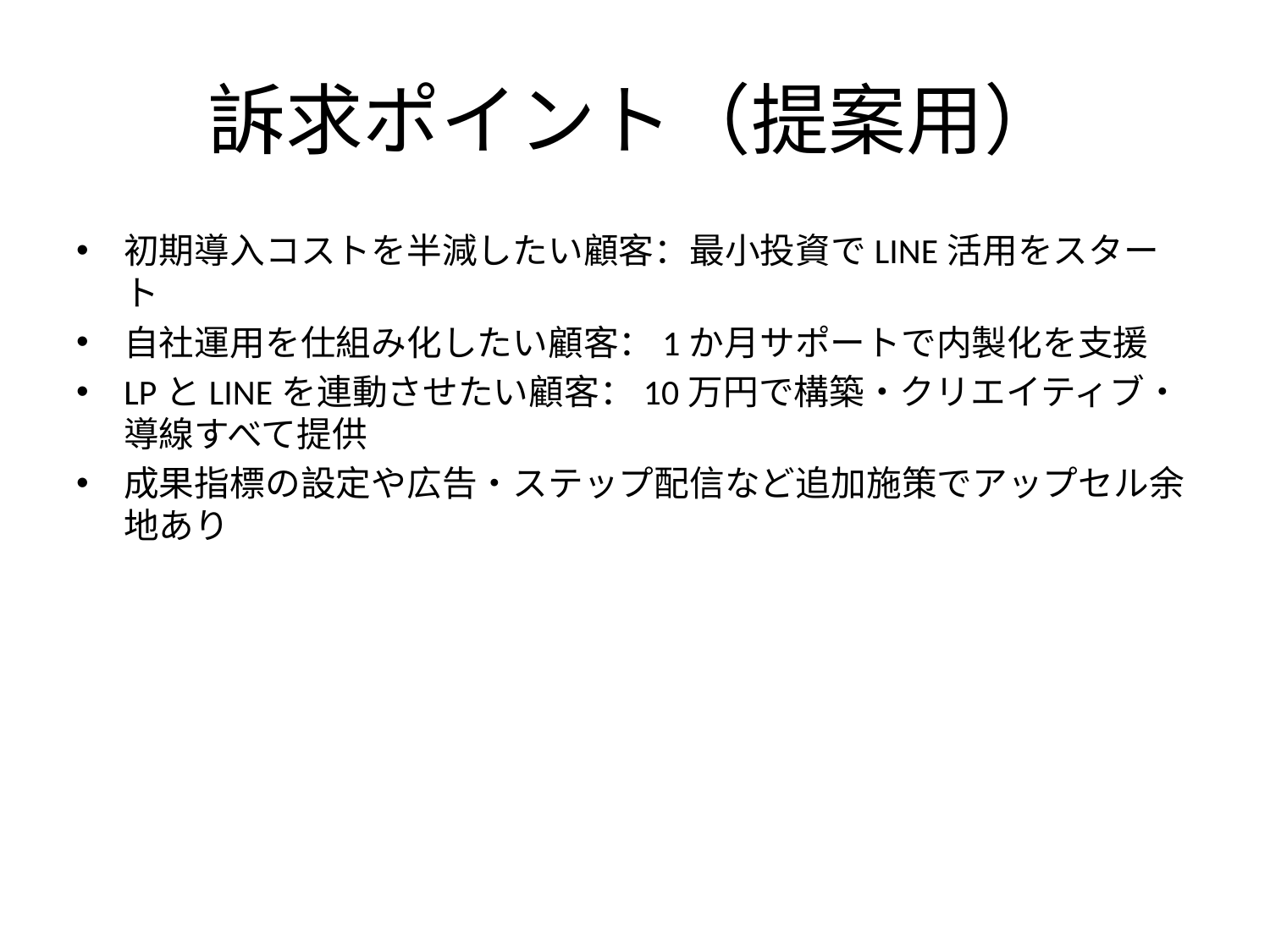

# 訴求ポイント（提案用）
初期導入コストを半減したい顧客：最小投資でLINE活用をスタート
自社運用を仕組み化したい顧客：1か月サポートで内製化を支援
LPとLINEを連動させたい顧客：10万円で構築・クリエイティブ・導線すべて提供
成果指標の設定や広告・ステップ配信など追加施策でアップセル余地あり